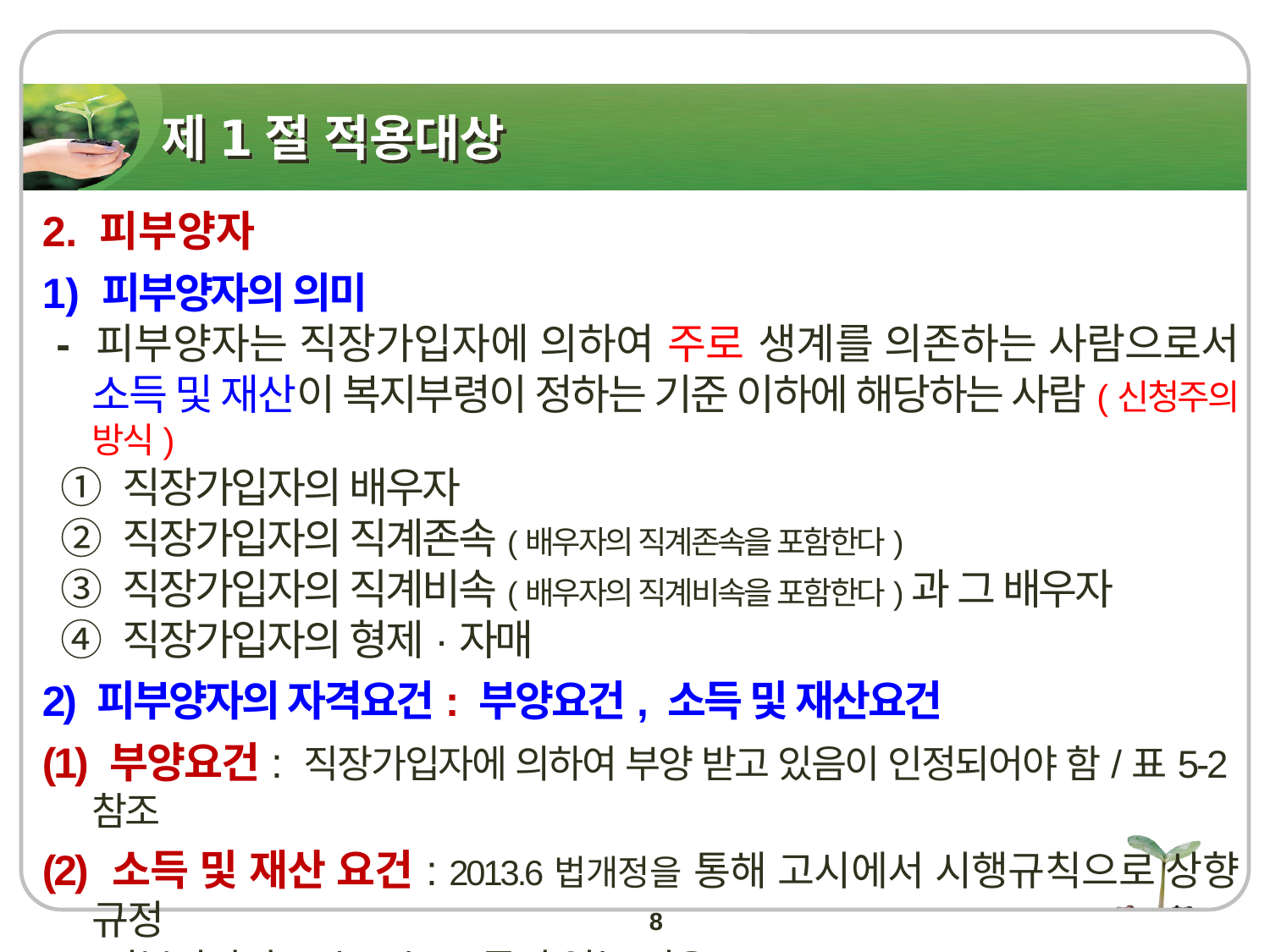

# 제1절 적용대상
2. 피부양자
1) 피부양자의 의미
 - 피부양자는 직장가입자에 의하여 주로 생계를 의존하는 사람으로서 소득 및 재산이 복지부령이 정하는 기준 이하에 해당하는 사람(신청주의 방식)
  ① 직장가입자의 배우자
  ② 직장가입자의 직계존속(배우자의 직계존속을 포함한다)
  ③ 직장가입자의 직계비속(배우자의 직계비속을 포함한다)과 그 배우자
  ④ 직장가입자의 형제·자매
2) 피부양자의 자격요건: 부양요건, 소득 및 재산요건
(1) 부양요건: 직장가입자에 의하여 부양 받고 있음이 인정되어야 함/표5-2참조
(2) 소득 및 재산 요건: 2013.6법개정을 통해 고시에서 시행규칙으로 상향 규정
피부양자가 보수 또는 소득이 없는 경우(생계유지에 별 보탬이 될 수 없는 보수 또는 소득을 의미)
8